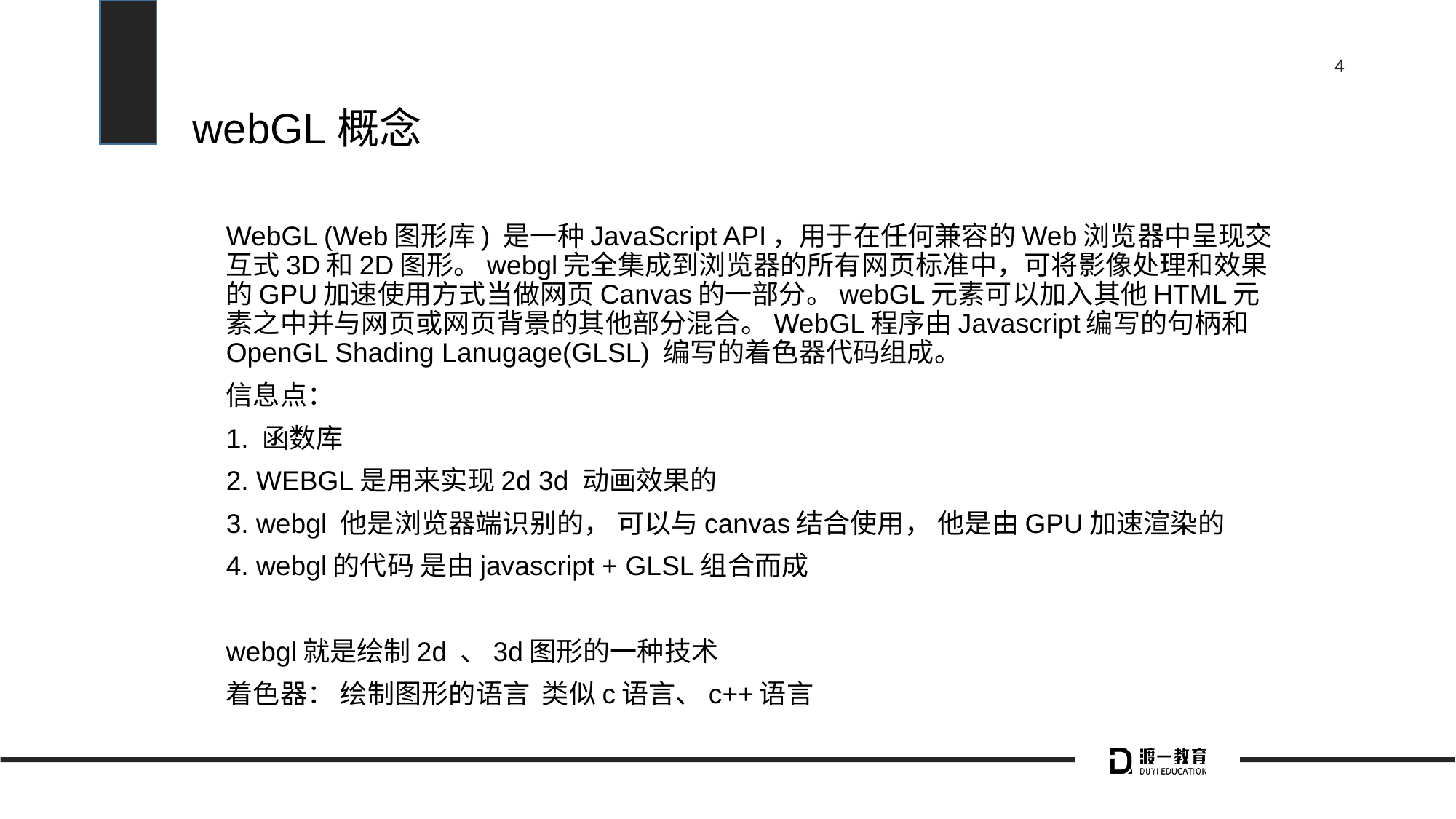

# webGL概念
WebGL (Web图形库) 是一种JavaScript API，用于在任何兼容的Web浏览器中呈现交互式3D和2D图形。webgl完全集成到浏览器的所有网页标准中，可将影像处理和效果的GPU加速使用方式当做网页Canvas的一部分。webGL元素可以加入其他HTML元素之中并与网页或网页背景的其他部分混合。WebGL程序由Javascript编写的句柄和OpenGL Shading Lanugage(GLSL) 编写的着色器代码组成。
信息点：
1. 函数库
2. WEBGL是用来实现2d 3d 动画效果的
3. webgl 他是浏览器端识别的， 可以与canvas结合使用， 他是由GPU加速渲染的
4. webgl的代码 是由javascript + GLSL组合而成

webgl就是绘制2d 、3d图形的一种技术
着色器： 绘制图形的语言  类似c语言、c++语言